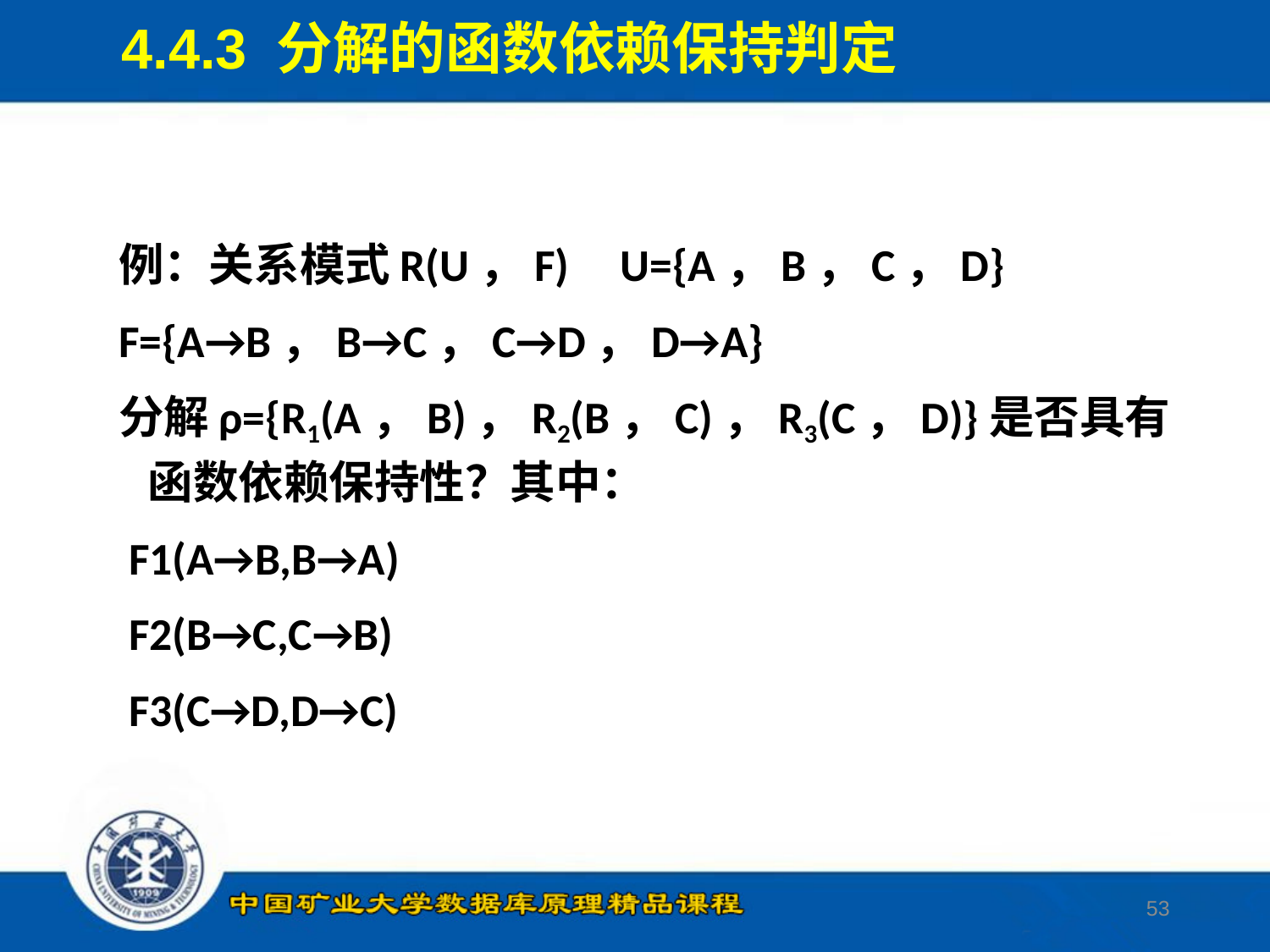

4.4.3 分解的函数依赖保持判定
例：关系模式R(U，F)     U={A，B，C，D}
F={A→B，B→C，C→D，D→A}
分解ρ={R1(A，B)，R2(B，C)，R3(C，D)}是否具有函数依赖保持性？其中：
 F1(A→B,B→A)
 F2(B→C,C→B)
 F3(C→D,D→C)
53